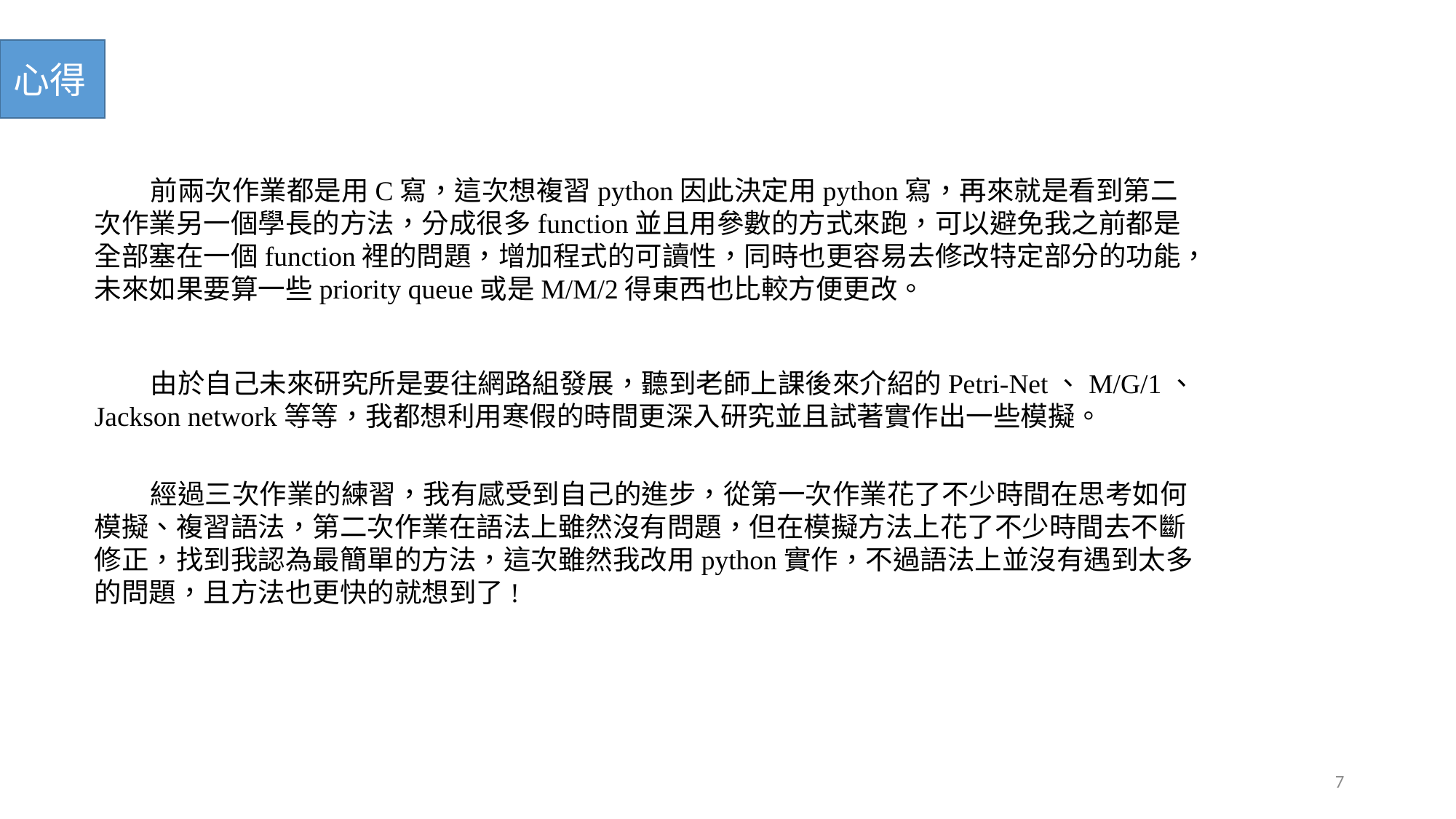

心得
        前兩次作業都是用C寫，這次想複習python因此決定用python寫，再來就是看到第二次作業另一個學長的方法，分成很多function並且用參數的方式來跑，可以避免我之前都是全部塞在一個function裡的問題，增加程式的可讀性，同時也更容易去修改特定部分的功能，未來如果要算一些priority queue或是M/M/2得東西也比較方便更改。
        由於自己未來研究所是要往網路組發展，聽到老師上課後來介紹的Petri-Net、M/G/1、Jackson network等等，我都想利用寒假的時間更深入研究並且試著實作出一些模擬。
        經過三次作業的練習，我有感受到自己的進步，從第一次作業花了不少時間在思考如何模擬、複習語法，第二次作業在語法上雖然沒有問題，但在模擬方法上花了不少時間去不斷修正，找到我認為最簡單的方法，這次雖然我改用python實作，不過語法上並沒有遇到太多的問題，且方法也更快的就想到了!
7